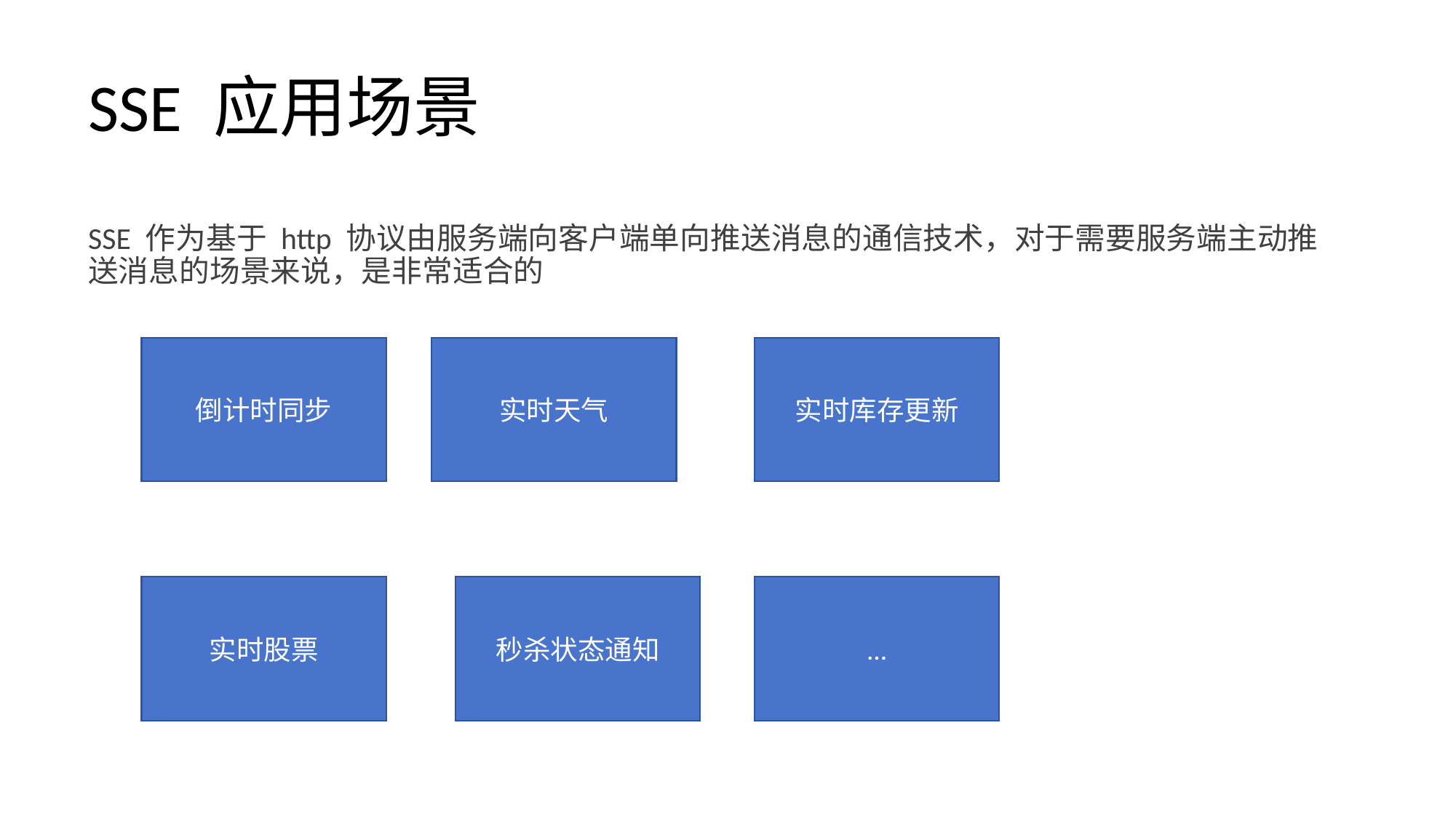

# SSE 应用场景
SSE 作为基于 http 协议由服务端向客户端单向推送消息的通信技术，对于需要服务端主动推送消息的场景来说，是非常适合的
倒计时同步
实时天气
实时库存更新
实时股票
秒杀状态通知
...